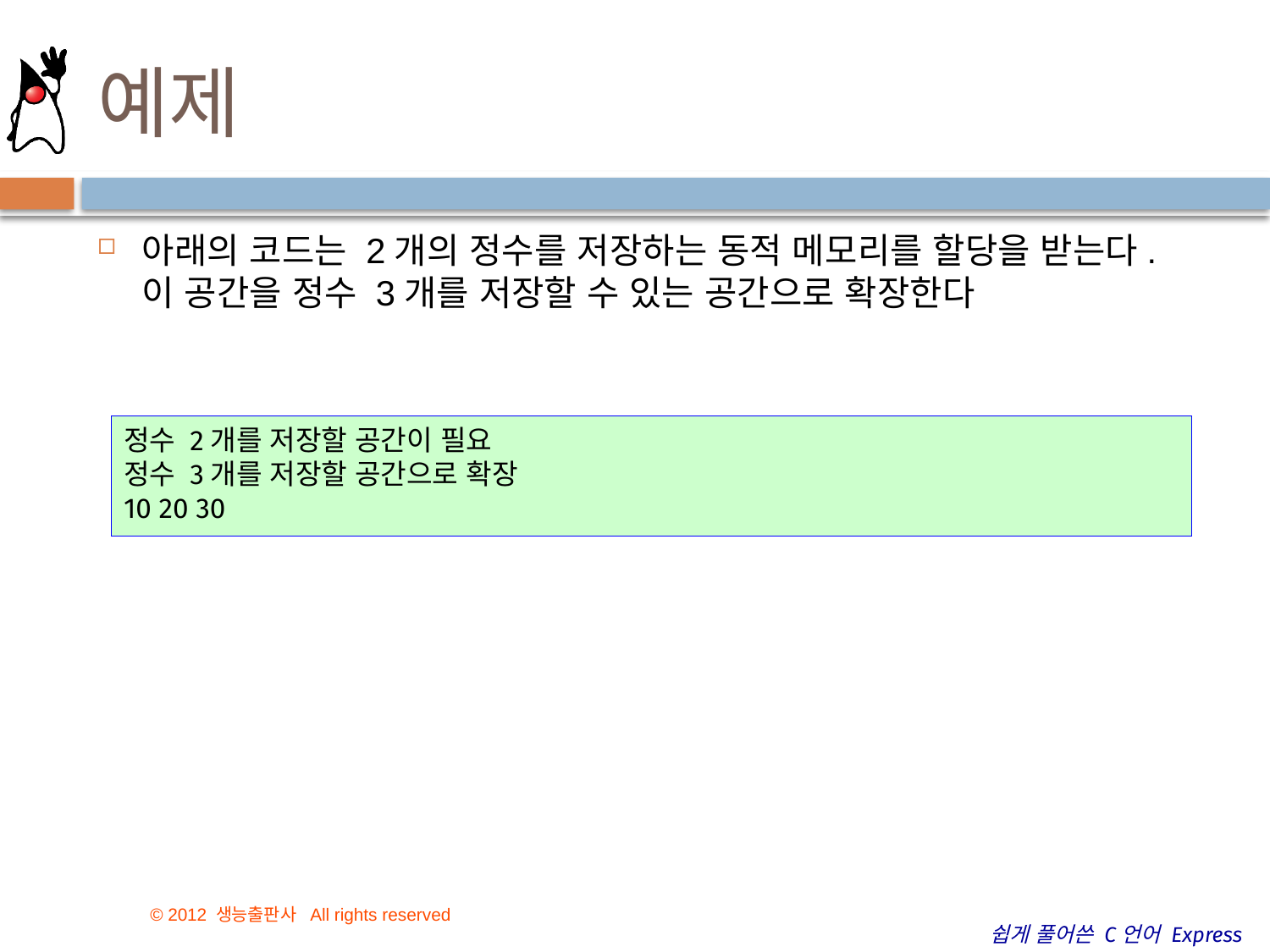

# 예제
아래의 코드는 2개의 정수를 저장하는 동적 메모리를 할당을 받는다. 이 공간을 정수 3개를 저장할 수 있는 공간으로 확장한다
정수 2개를 저장할 공간이 필요
정수 3개를 저장할 공간으로 확장
10 20 30